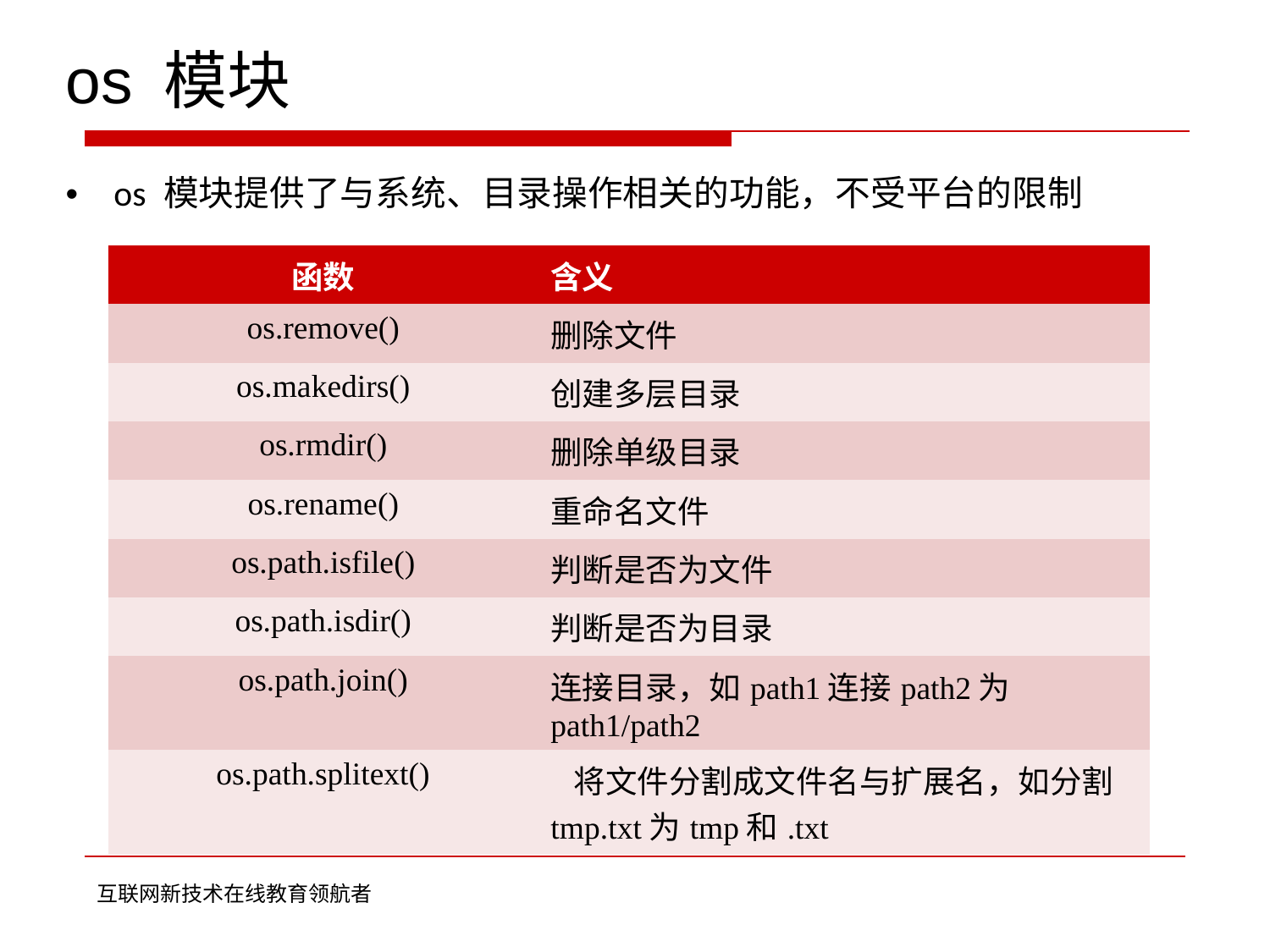

os 模块

•    os 模块提供了与系统、目录操作相关的功能，不受平台的限制

| 函数 | 含义 |
| --- | --- |
| os.remove() | 删除文件 |
| os.makedirs() | 创建多层目录 |
| os.rmdir() | 删除单级目录 |
| os.rename() | 重命名文件 |
| os.path.isfile() | 判断是否为文件 |
| os.path.isdir() | 判断是否为目录 |
| os.path.join() | 连接目录，如path1连接path2为 path1/path2 |
| os.path.splitext() | 将文件分割成文件名与扩展名，如分割 tmp.txt为tmp和.txt |

互联网新技术在线教育领航者